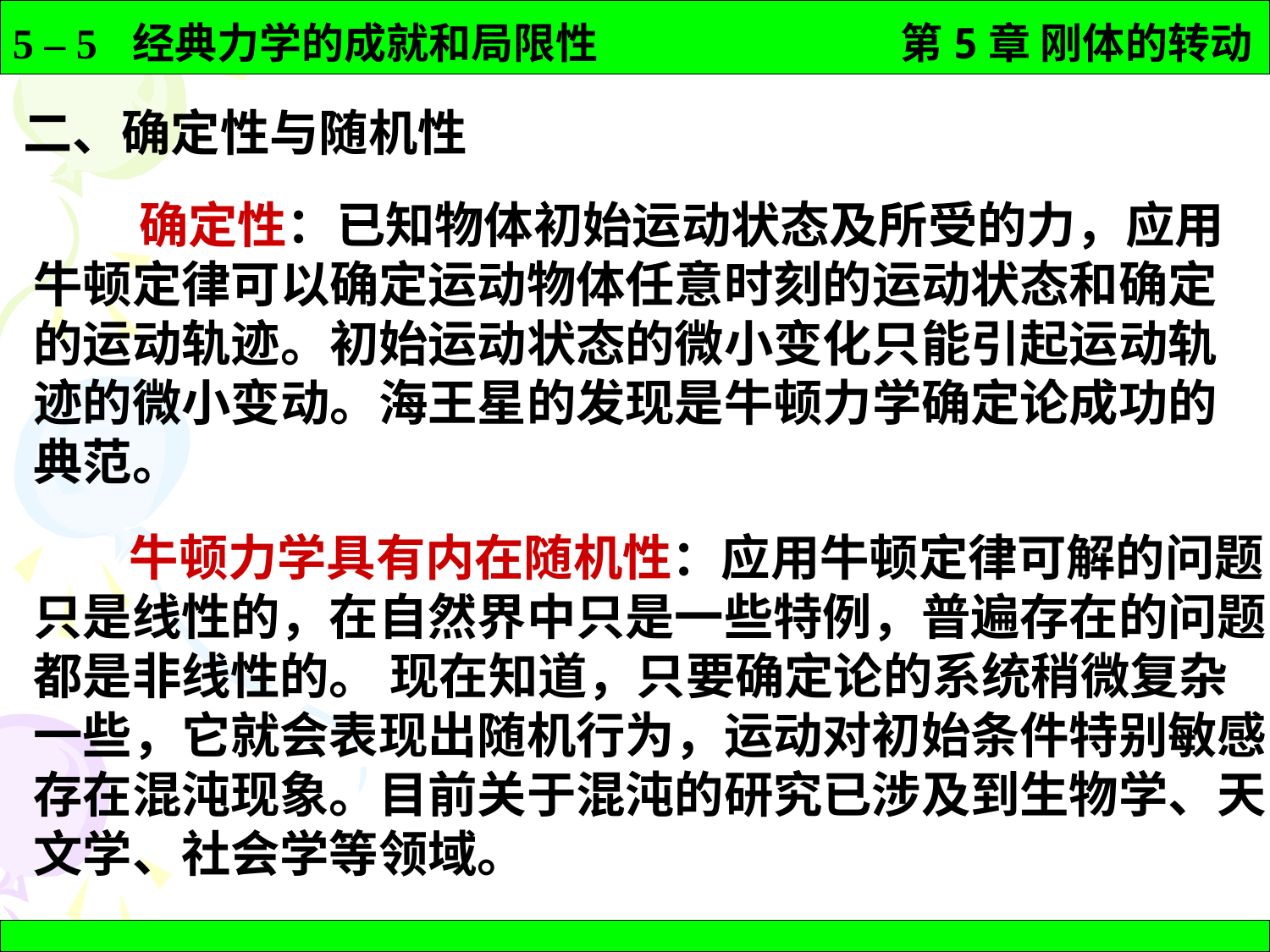

二、确定性与随机性
          确定性：已知物体初始运动状态及所受的力，应用牛顿定律可以确定运动物体任意时刻的运动状态和确定的运动轨迹。初始运动状态的微小变化只能引起运动轨迹的微小变动。海王星的发现是牛顿力学确定论成功的典范。
         牛顿力学具有内在随机性：应用牛顿定律可解的问题只是线性的，在自然界中只是一些特例，普遍存在的问题都是非线性的。 现在知道，只要确定论的系统稍微复杂一些，它就会表现出随机行为，运动对初始条件特别敏感，存在混沌现象。目前关于混沌的研究已涉及到生物学、天文学、社会学等领域。